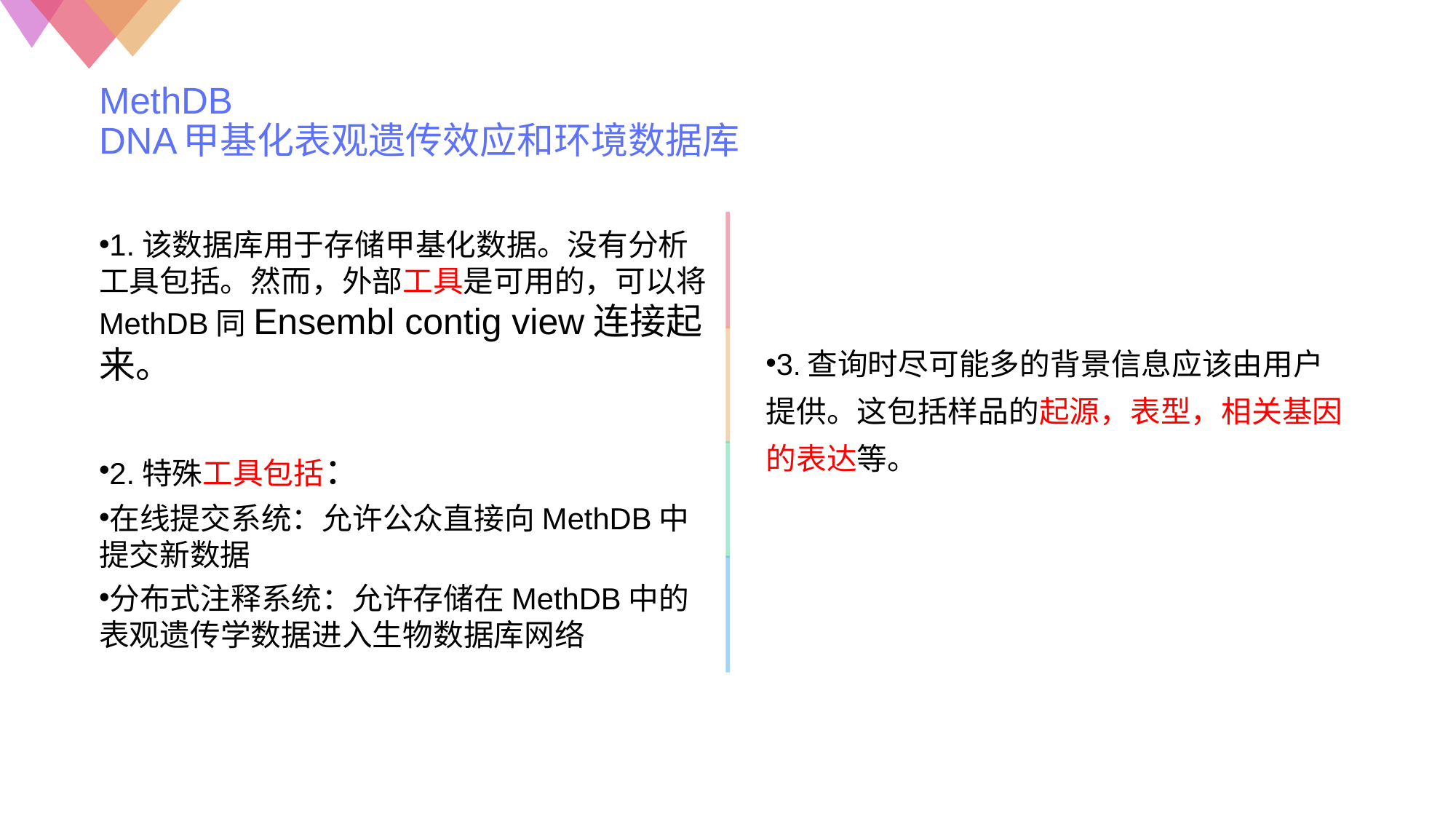

# MethDB DNA甲基化表观遗传效应和环境数据库

1.该数据库用于存储甲基化数据。没有分析工具包括。然而，外部工具是可用的，可以将MethDB同Ensembl contig view连接起来。

2.特殊工具包括：
在线提交系统：允许公众直接向MethDB中提交新数据
分布式注释系统：允许存储在MethDB中的表观遗传学数据进入生物数据库网络
3.查询时尽可能多的背景信息应该由用户提供。这包括样品的起源，表型，相关基因的表达等。